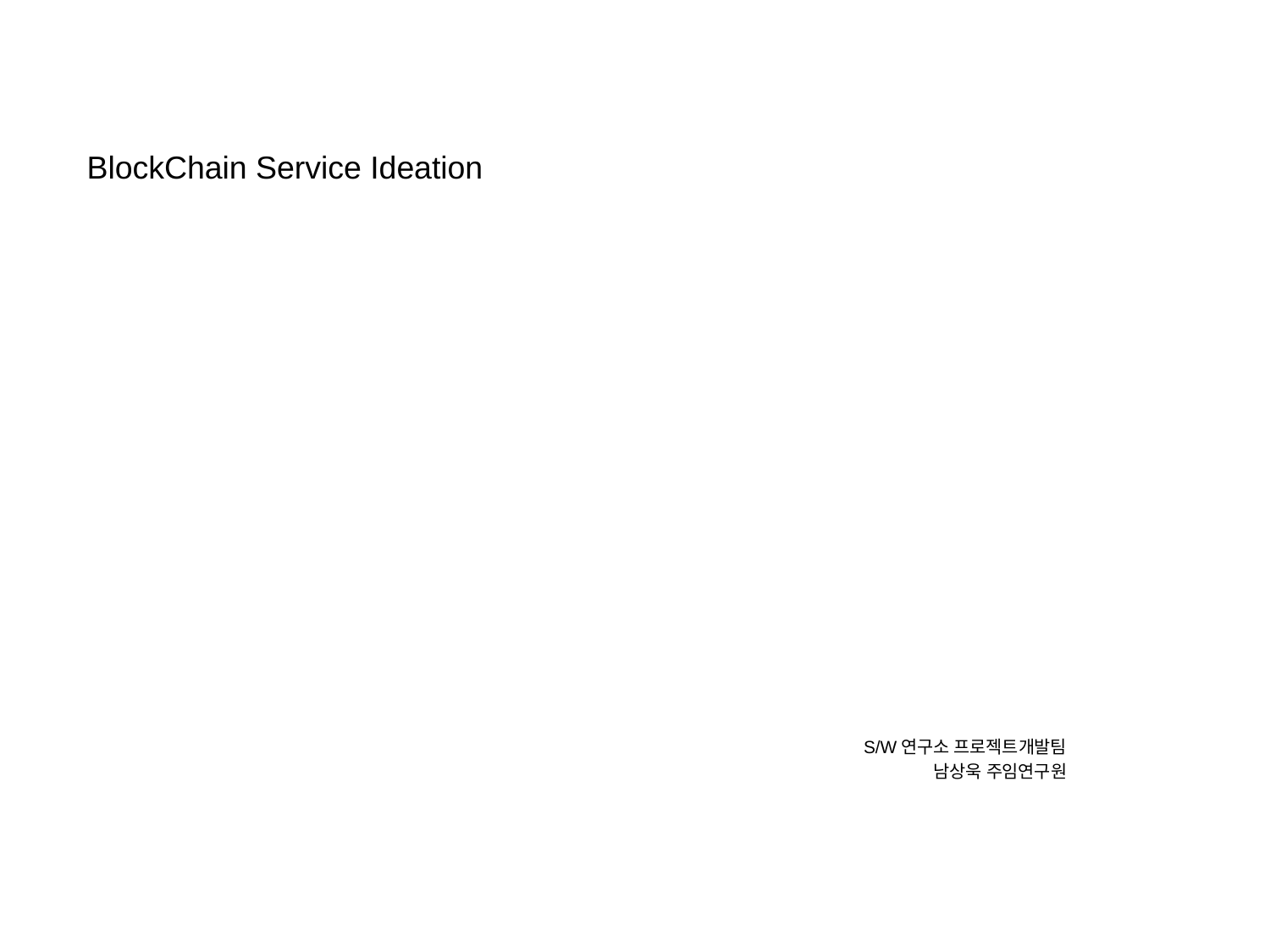

BlockChain Service Ideation
S/W연구소 프로젝트개발팀
남상욱 주임연구원